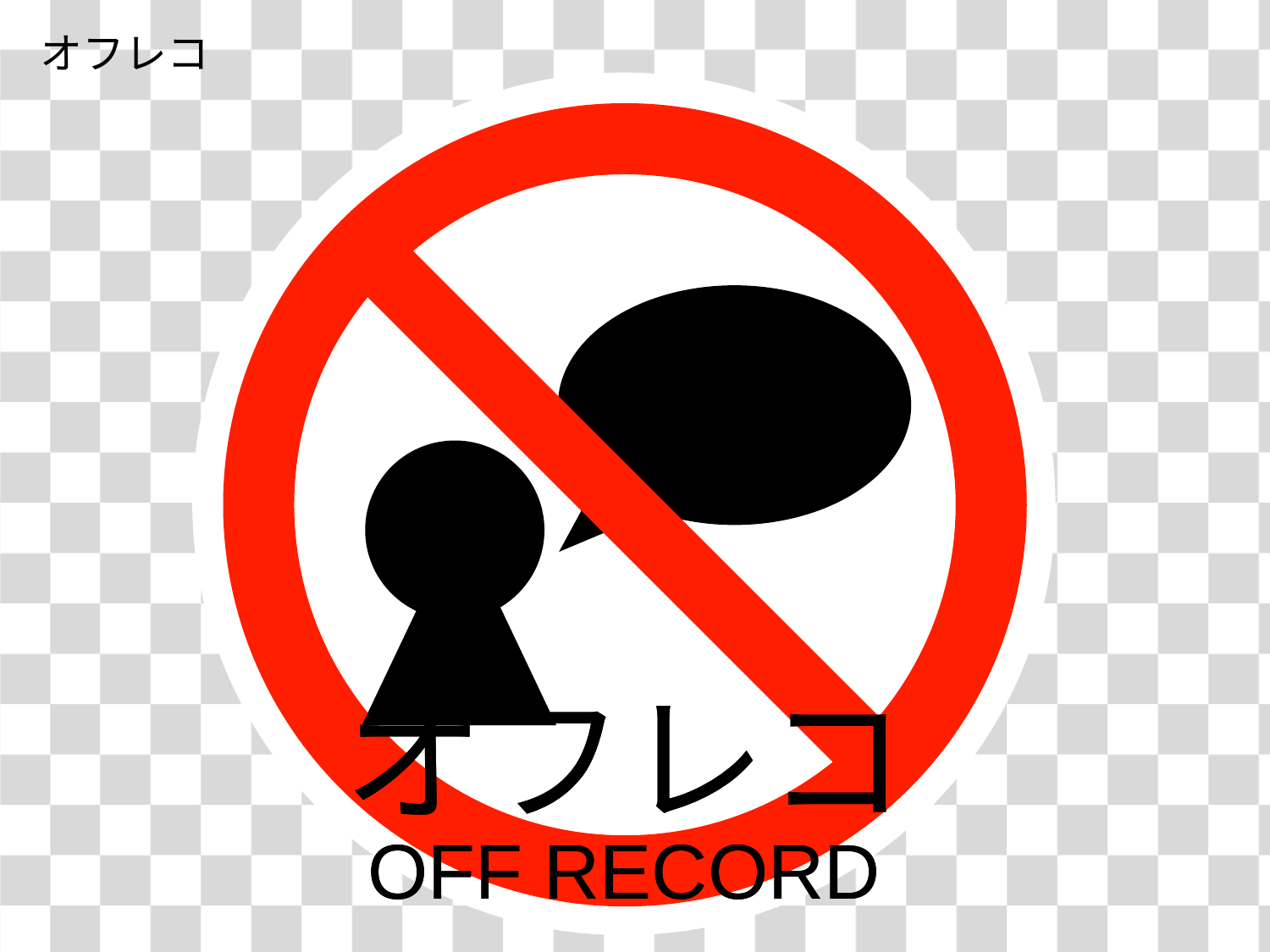

# オフレコ

オフレコ
オフレコ
OFF RECORD
OFF RECORD